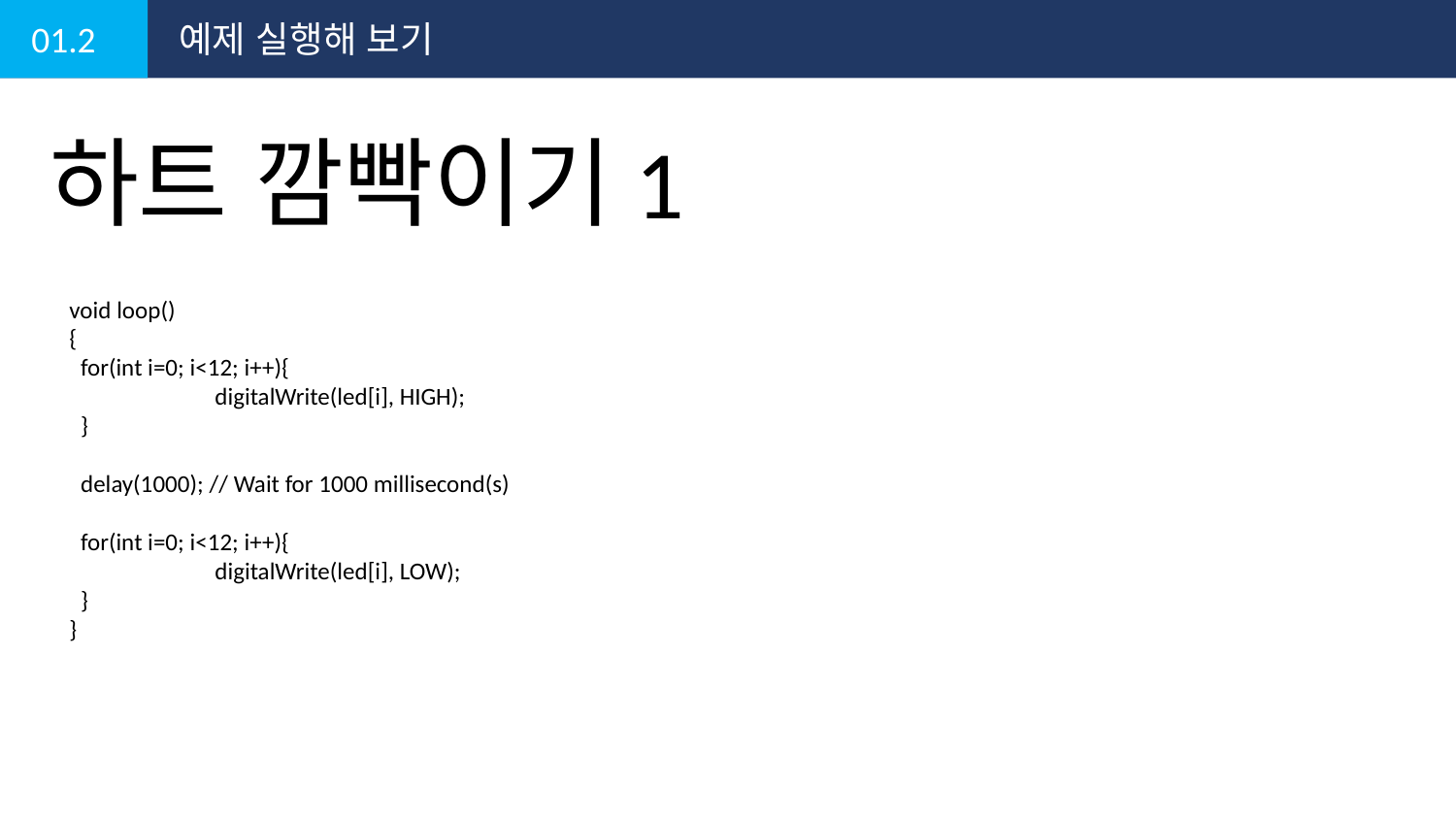

01.2
예제 실행해 보기
하트 깜빡이기1
void loop()
{
  for(int i=0; i<12; i++){
  	digitalWrite(led[i], HIGH);
  }

  delay(1000); // Wait for 1000 millisecond(s)

  for(int i=0; i<12; i++){
  	digitalWrite(led[i], LOW);
  }
}